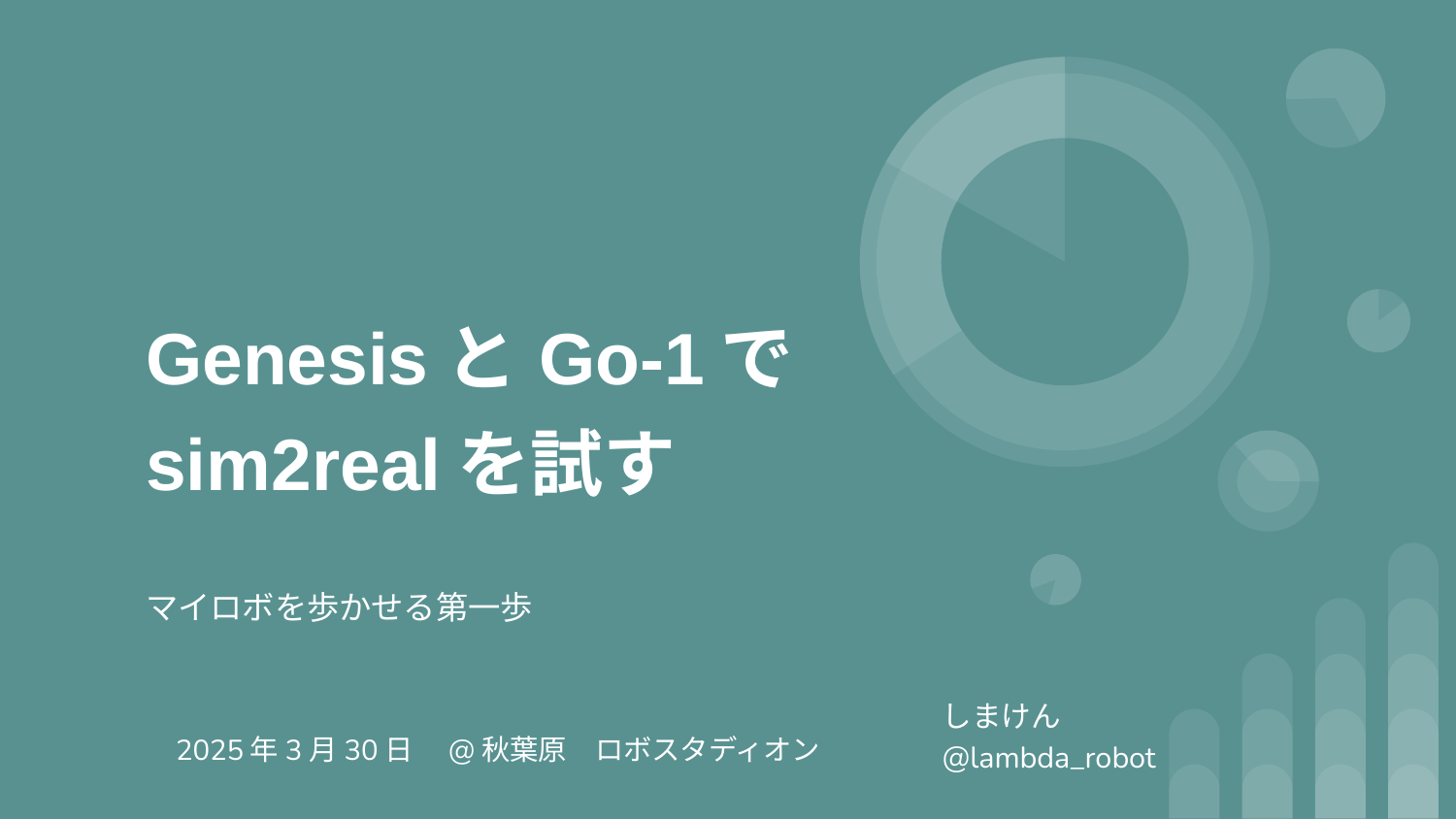

# GenesisとGo-1でsim2realを試す
マイロボを歩かせる第一歩
しまけん
@lambda_robot
2025年3月30日　@秋葉原　ロボスタディオン